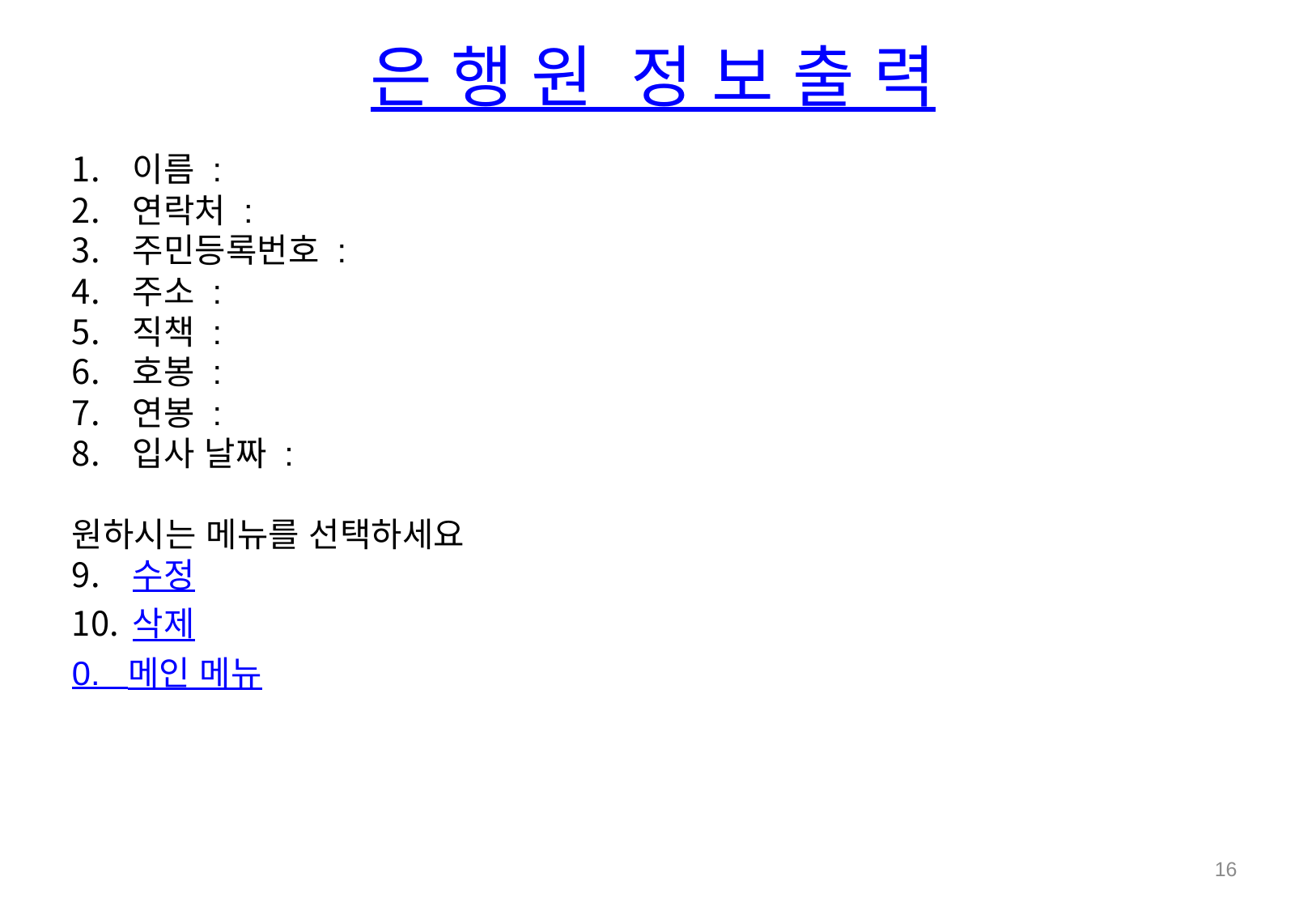

은 행 원  정 보 출 력
이름 :
연락처 :
주민등록번호 :
주소 :
직책 :
호봉 :
연봉 :
입사 날짜 :

원하시는 메뉴를 선택하세요
수정
삭제
0.   메인 메뉴

16